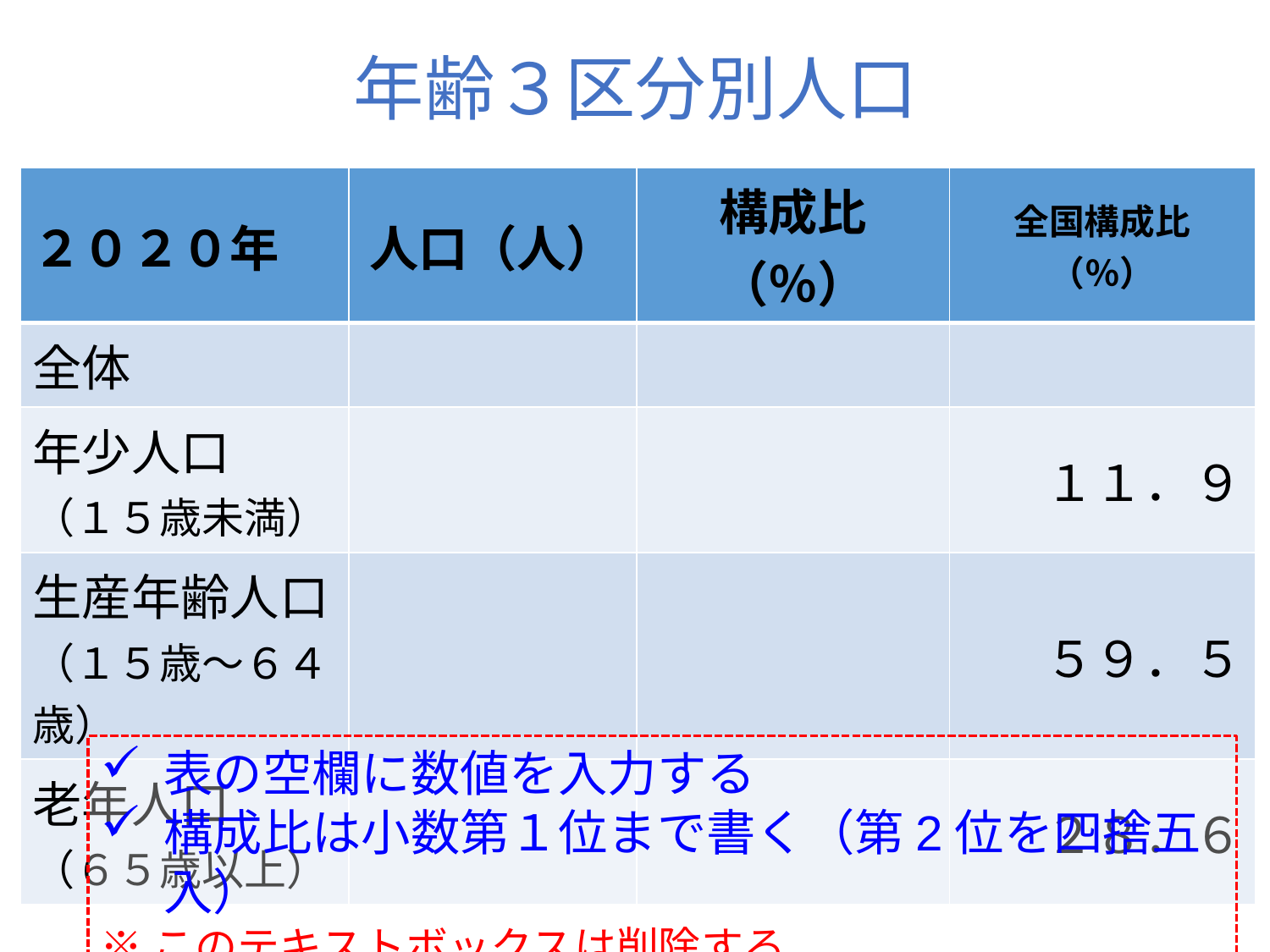

# 年齢３区分別人口
| ２０２０年 | 人口（人） | 構成比（％） | 全国構成比（％） |
| --- | --- | --- | --- |
| 全体 |  |  |  |
| 年少人口 （１５歳未満） |  |  | １１．９ |
| 生産年齢人口 （１５歳～６４歳） |  |  | ５９．５ |
| 老年人口 （６５歳以上） |  |  | ２８．６ |
表の空欄に数値を入力する
構成比は小数第１位まで書く（第2位を四捨五入）
※このテキストボックスは削除する